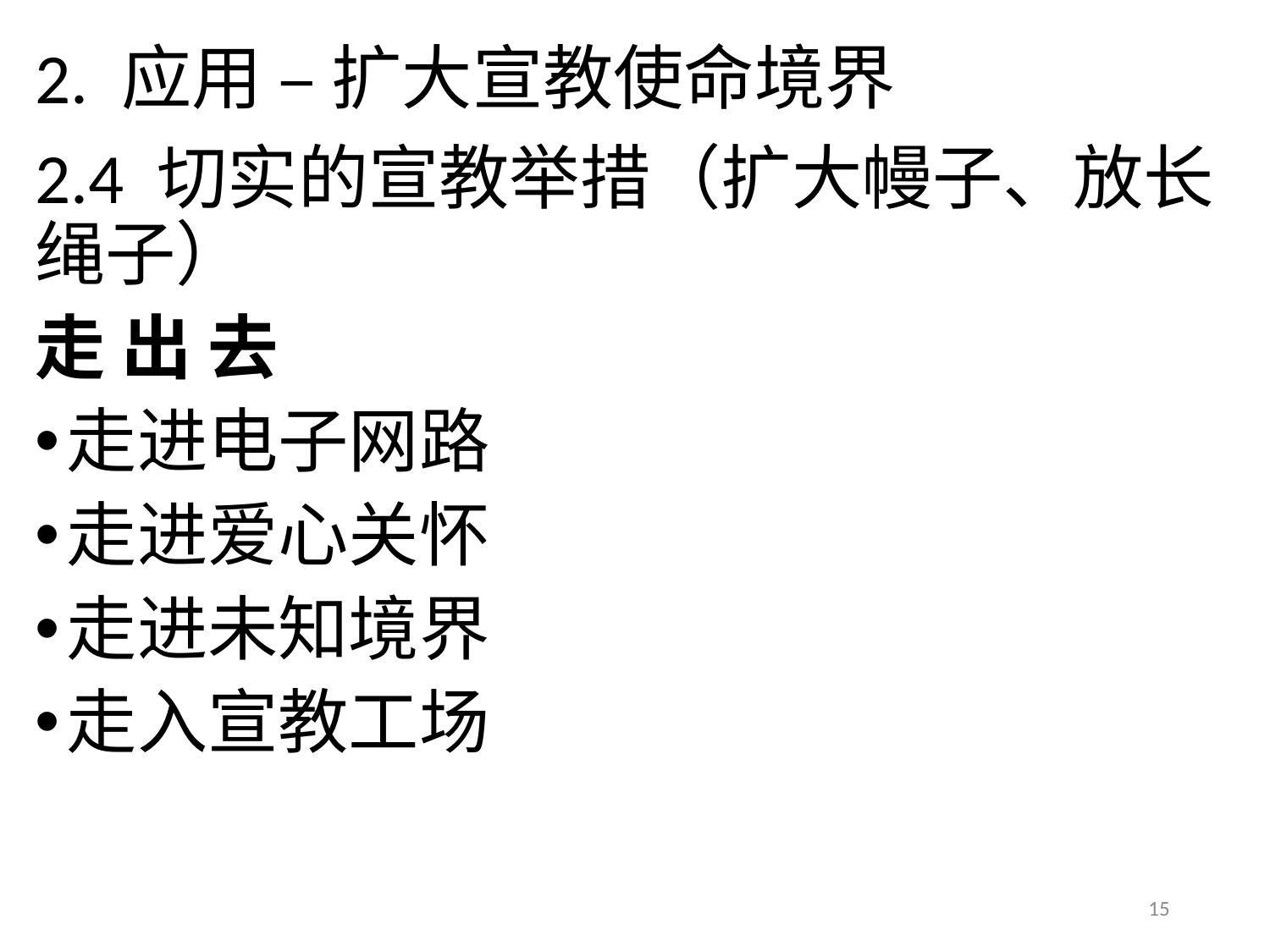

# 2. 应用 – 扩大宣教使命境界
2.4 切实的宣教举措（扩大幔子、放长绳子）
走 出 去
走进电子网路
走进爱心关怀
走进未知境界
走入宣教工场
15